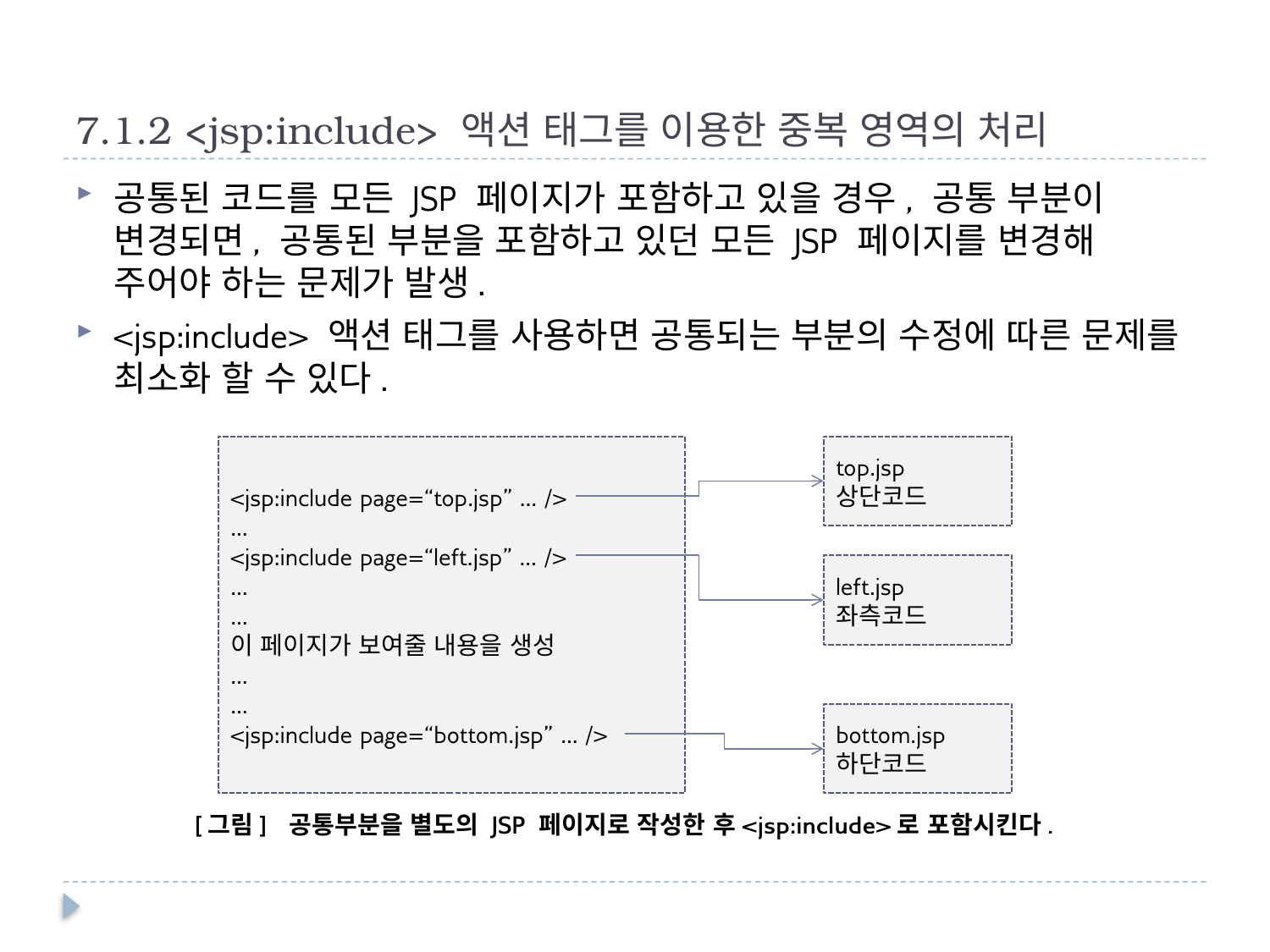

# 7.1.2 <jsp:include> 액션 태그를 이용한 중복 영역의 처리
공통된 코드를 모든 JSP 페이지가 포함하고 있을 경우, 공통 부분이 변경되면, 공통된 부분을 포함하고 있던 모든 JSP 페이지를 변경해 주어야 하는 문제가 발생.
<jsp:include> 액션 태그를 사용하면 공통되는 부분의 수정에 따른 문제를 최소화 할 수 있다.

<jsp:include page=“top.jsp” … />
…
<jsp:include page=“left.jsp” … />
…
…
이 페이지가 보여줄 내용을 생성
…
…
<jsp:include page=“bottom.jsp” … />
top.jsp
상단코드
left.jsp
좌측코드
bottom.jsp
하단코드
[그림]  공통부분을 별도의 JSP 페이지로 작성한 후<jsp:include>로 포함시킨다.